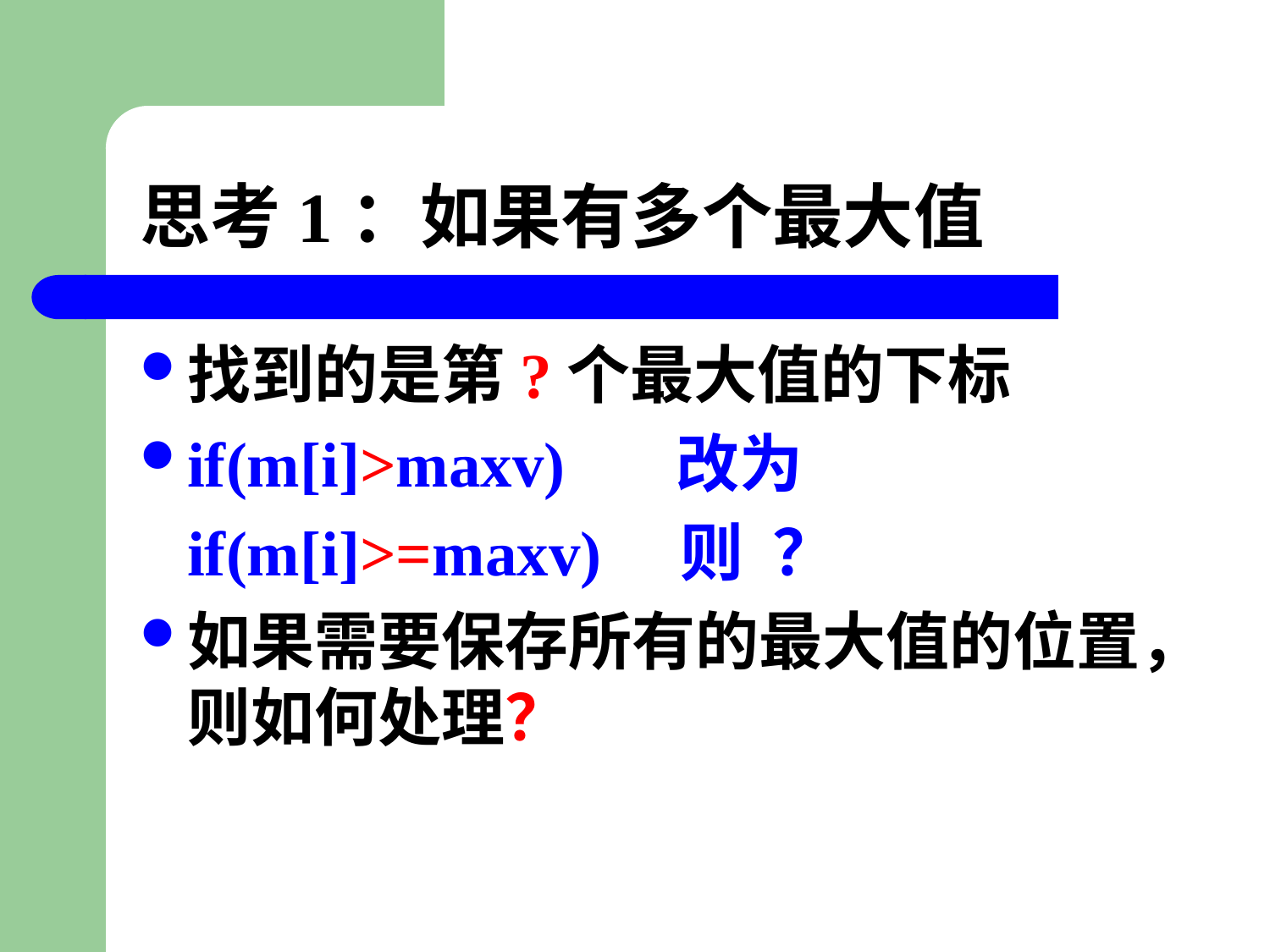

# 思考1：如果有多个最大值
找到的是第?个最大值的下标
if(m[i]>maxv)      改为
   if(m[i]>=maxv)    则  ？
如果需要保存所有的最大值的位置，则如何处理？